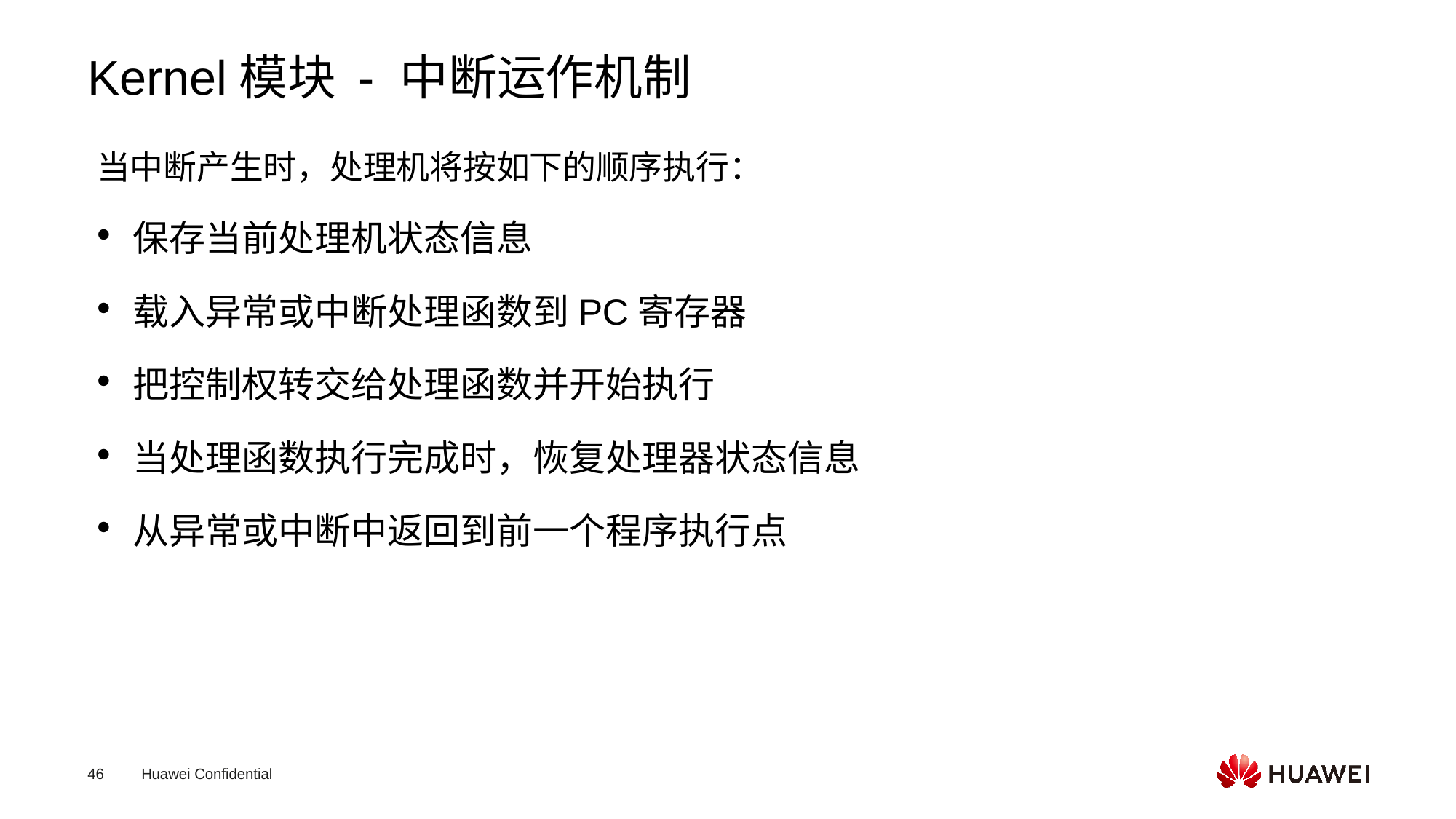

# Kernel模块 - 中断运作机制
当中断产生时，处理机将按如下的顺序执行：
保存当前处理机状态信息
载入异常或中断处理函数到PC寄存器
把控制权转交给处理函数并开始执行
当处理函数执行完成时，恢复处理器状态信息
从异常或中断中返回到前一个程序执行点